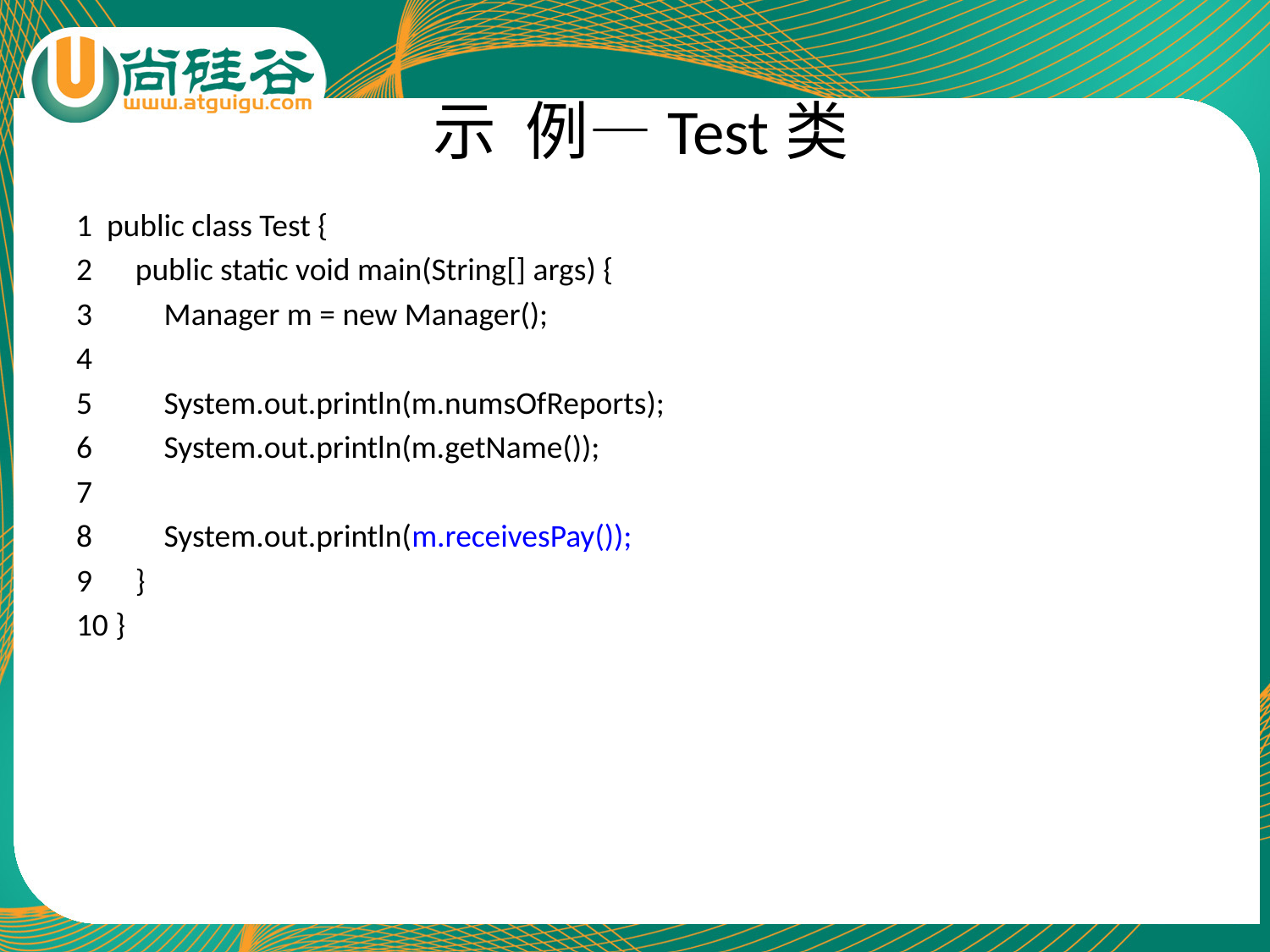

# 示  例—Test类
1  public class Test {
2      public static void main(String[] args) {
3          Manager m = new Manager();
4
5          System.out.println(m.numsOfReports);
6          System.out.println(m.getName());
7
8          System.out.println(m.receivesPay());
9      }
10 }